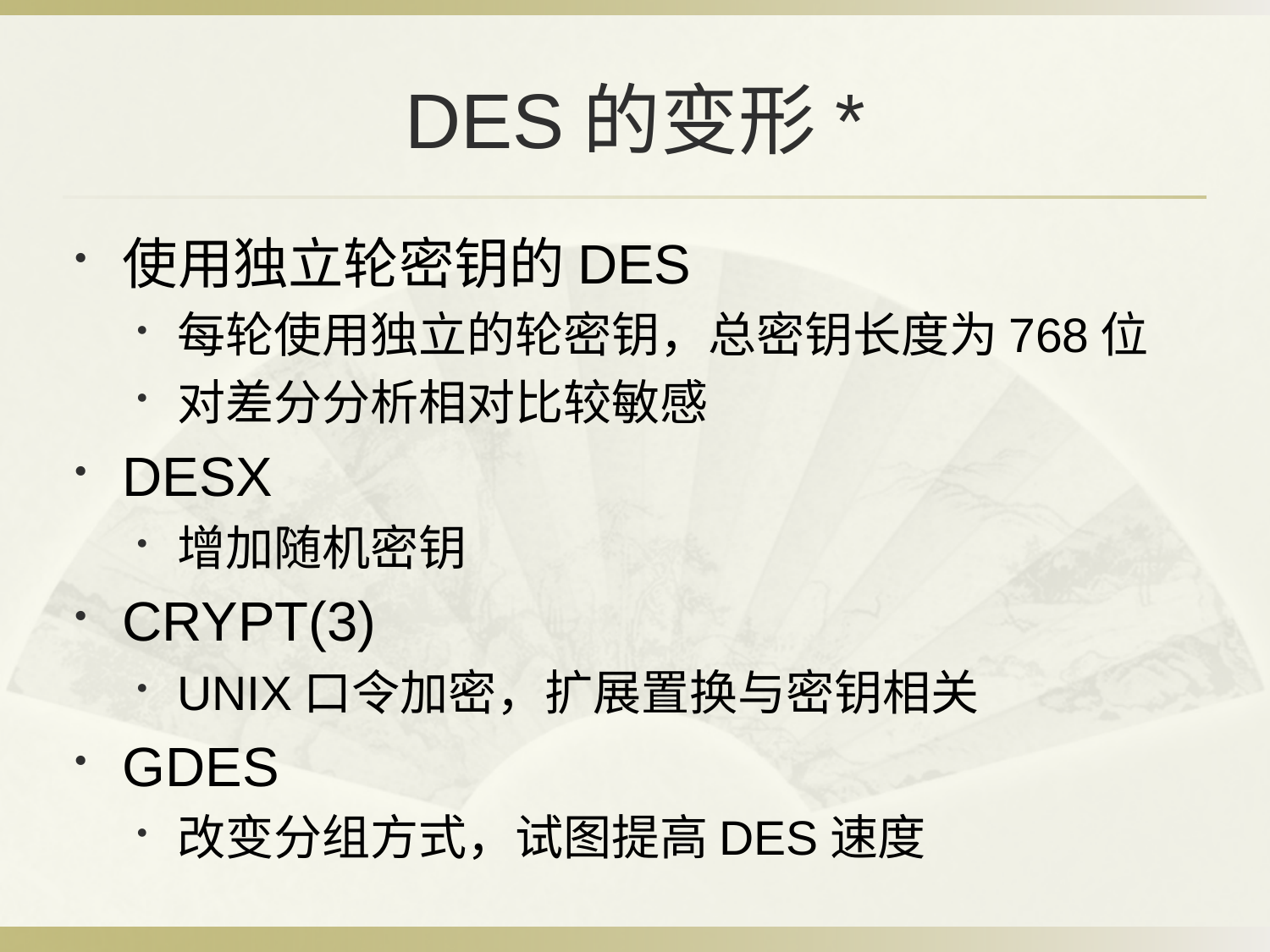

# DES的变形*
使用独立轮密钥的DES
每轮使用独立的轮密钥，总密钥长度为768位
对差分分析相对比较敏感
DESX
增加随机密钥
CRYPT(3)
UNIX口令加密，扩展置换与密钥相关
GDES
改变分组方式，试图提高DES速度